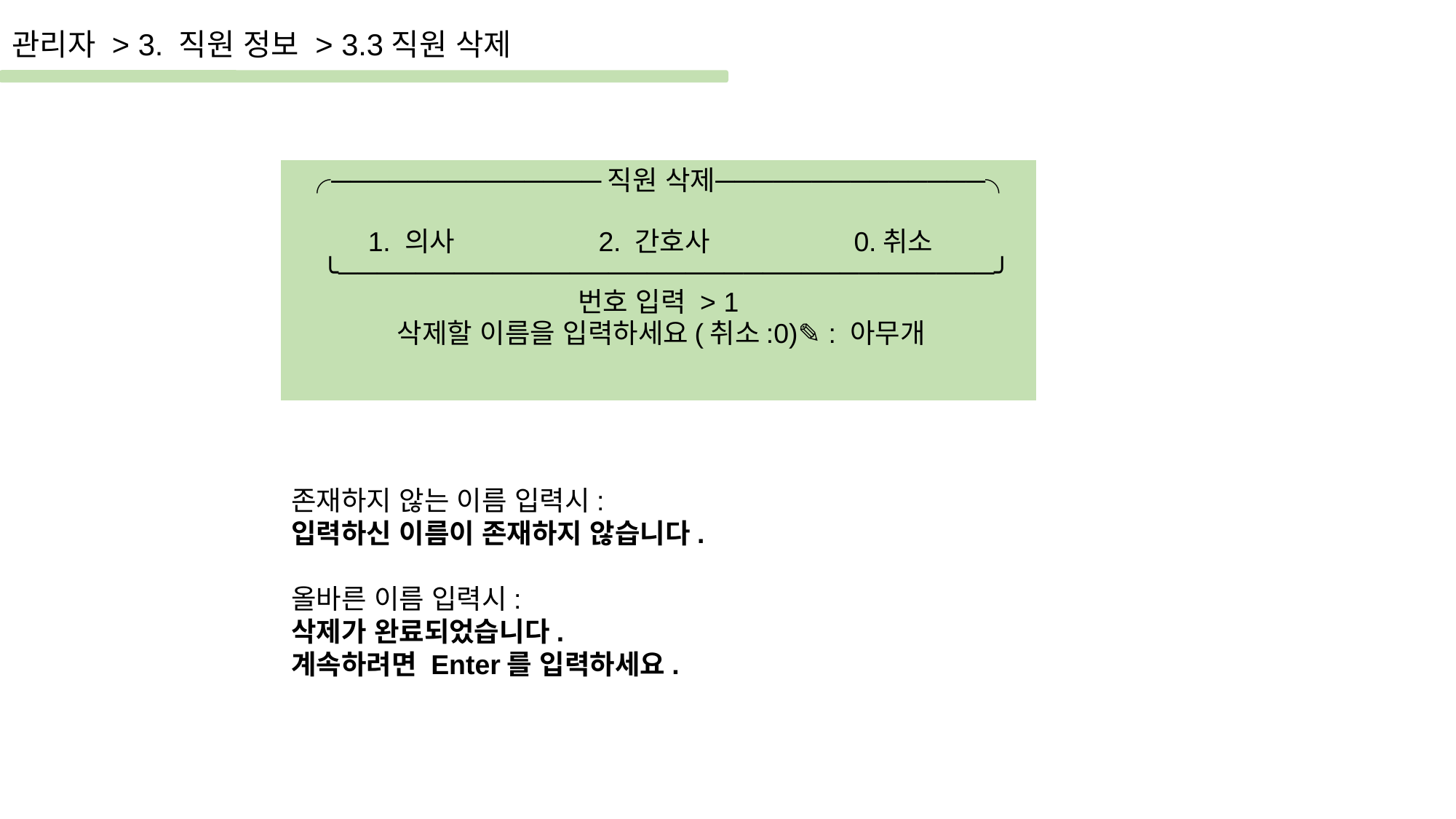

관리자 > 3. 직원 정보 > 3.3직원 삭제

| ╭──────────────직원 삭제──────────────╮ 1. 의사 2. 간호사 0.취소 ╰──────────────────────────────────╯ 번호 입력 > 1 삭제할 이름을 입력하세요(취소:0)✎ : 아무개 |
| --- |

존재하지 않는 이름 입력시:
입력하신 이름이 존재하지 않습니다.

올바른 이름 입력시:
삭제가 완료되었습니다.
계속하려면 Enter를 입력하세요.